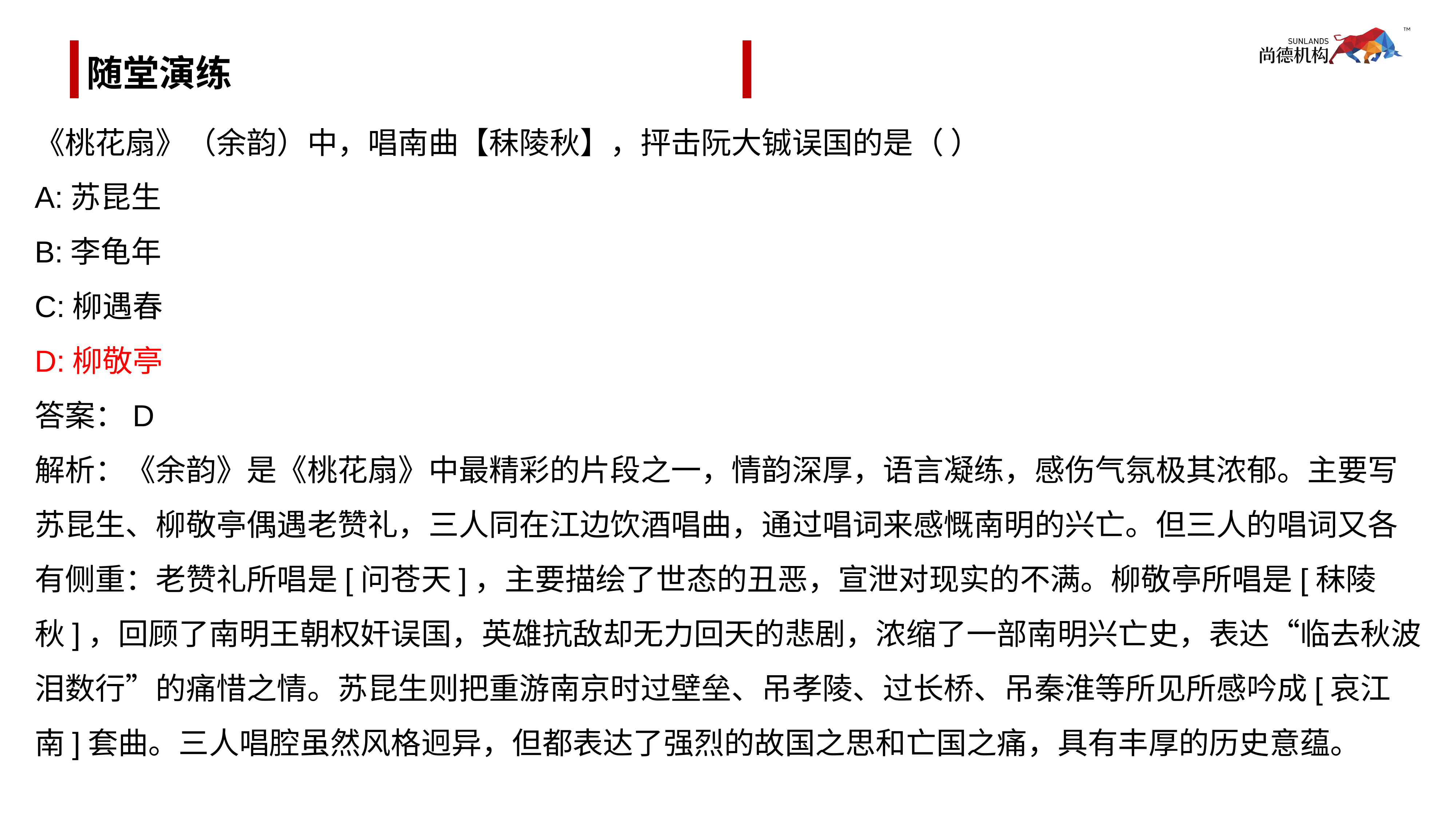

# 随堂演练
《桃花扇》（余韵）中，唱南曲【秣陵秋】，抨击阮大铖误国的是（ ）
A:苏昆生
B:李龟年
C:柳遇春
D:柳敬亭
答案：D
解析：《余韵》是《桃花扇》中最精彩的片段之一，情韵深厚，语言凝练，感伤气氛极其浓郁。主要写苏昆生、柳敬亭偶遇老赞礼，三人同在江边饮酒唱曲，通过唱词来感慨南明的兴亡。但三人的唱词又各有侧重：老赞礼所唱是[问苍天]，主要描绘了世态的丑恶，宣泄对现实的不满。柳敬亭所唱是[秣陵秋]，回顾了南明王朝权奸误国，英雄抗敌却无力回天的悲剧，浓缩了一部南明兴亡史，表达“临去秋波泪数行”的痛惜之情。苏昆生则把重游南京时过壁垒、吊孝陵、过长桥、吊秦淮等所见所感吟成[哀江南]套曲。三人唱腔虽然风格迥异，但都表达了强烈的故国之思和亡国之痛，具有丰厚的历史意蕴。